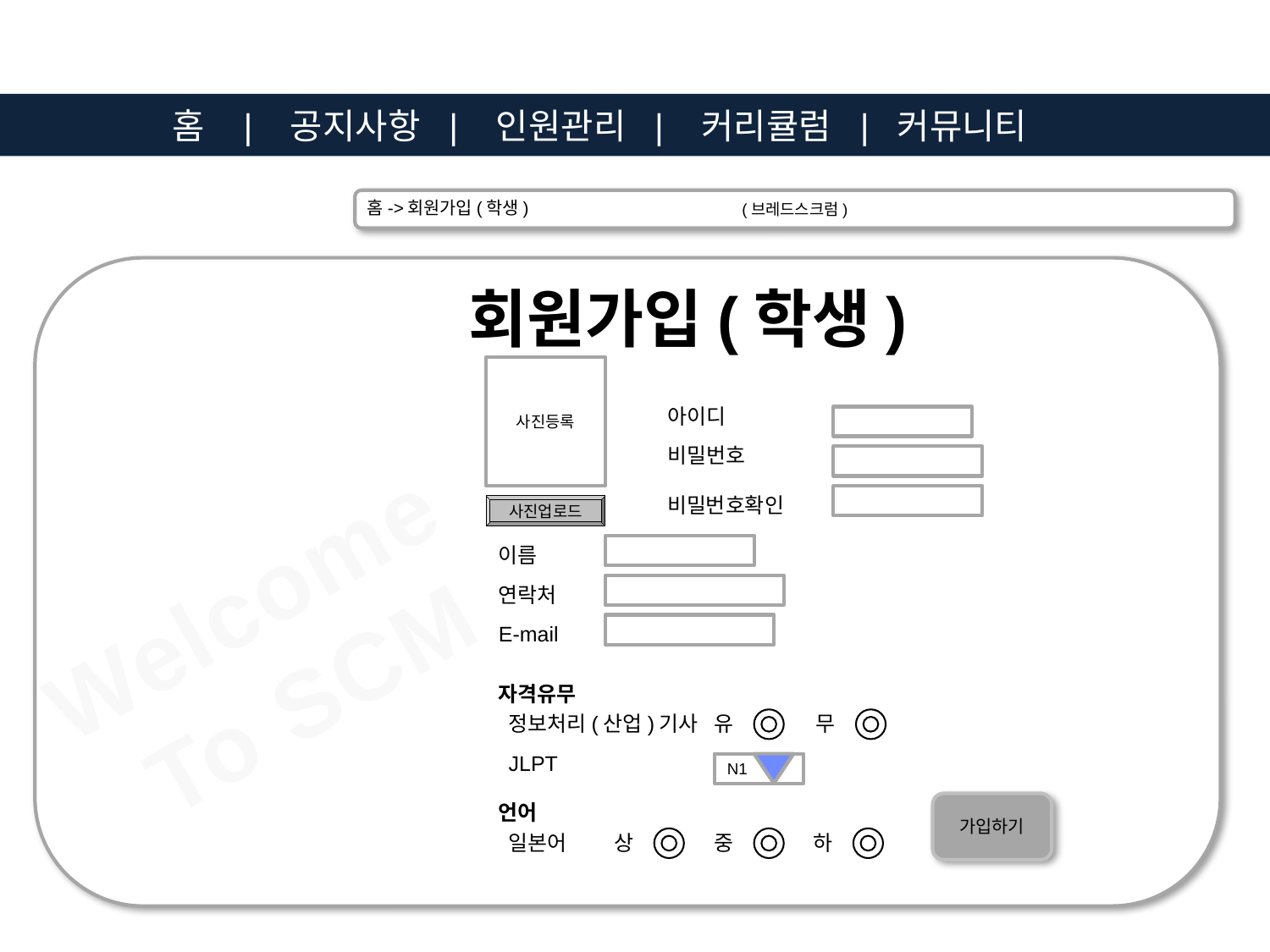

홈   |   공지사항  |   인원관리  |   커리큘럼  |  커뮤니티
(브레드스크럼)
홈->회원가입(학생)

Welcome
To SCM
회원가입(학생)
사진등록
아이디

비밀번호

비밀번호확인

사진업로드
이름

연락처

E-mail

자격유무
정보처리(산업)기사
유
무

JLPT
N1

언어
가입하기
상
중
하
일본어